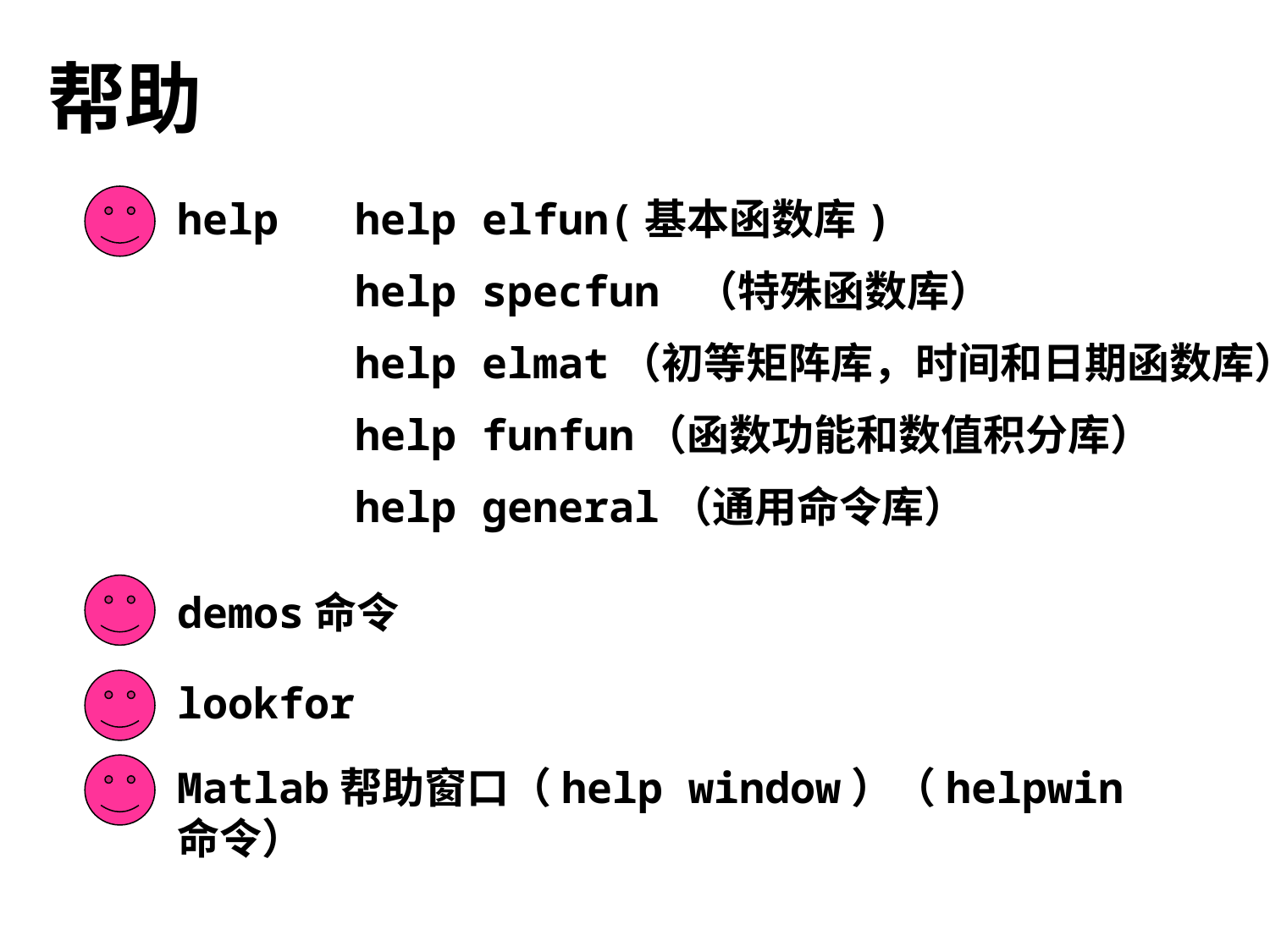

# 帮助

help   help elfun(基本函数库)
       help specfun （特殊函数库）
       help elmat（初等矩阵库，时间和日期函数库）
       help funfun（函数功能和数值积分库）
       help general（通用命令库）

demos命令

lookfor

Matlab帮助窗口（help window）（helpwin命令）